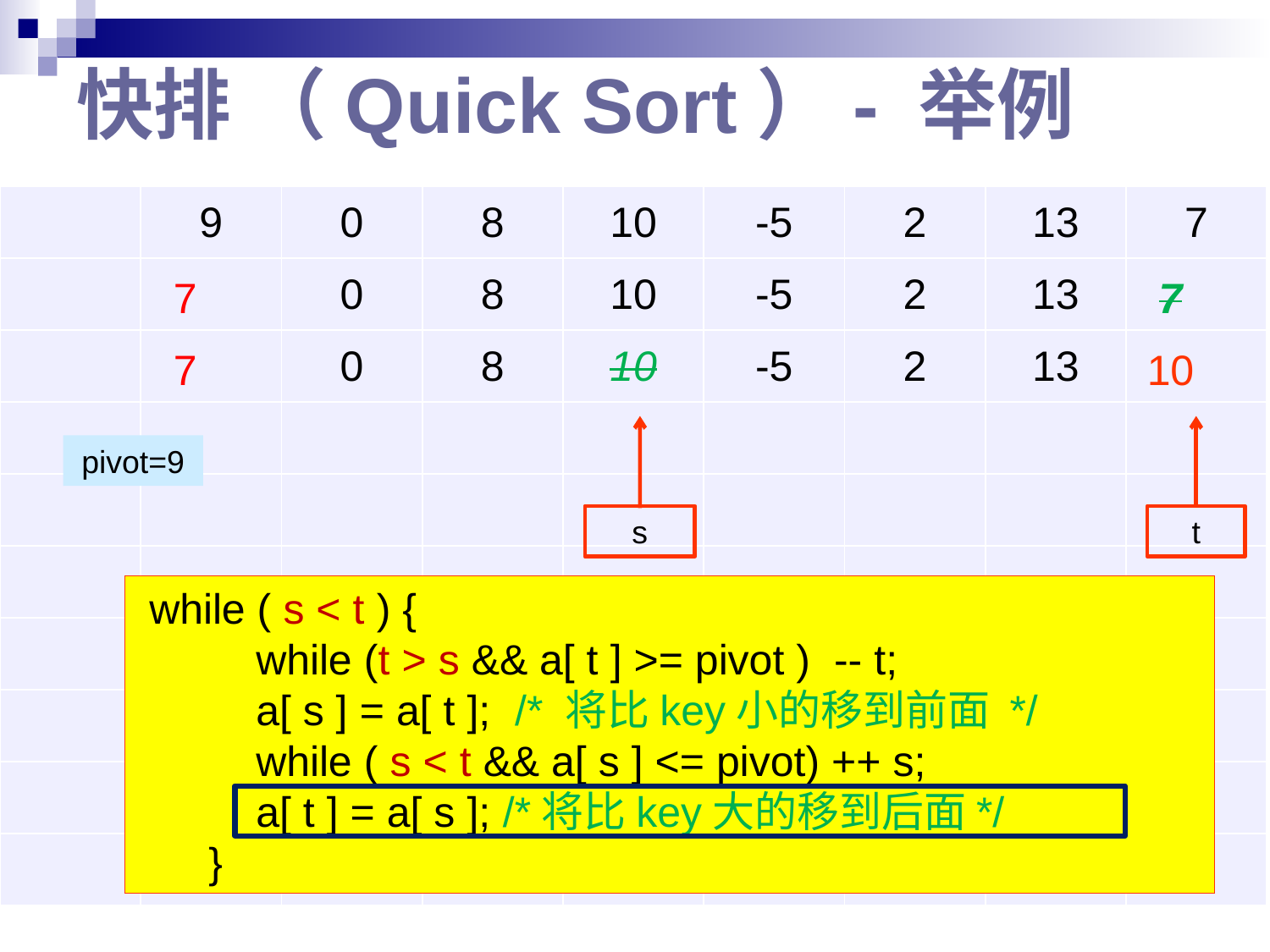

# 快排 （Quick Sort）- 举例
|  | 9 | 0 | 8 | 10 | -5 | 2 | 13 | 7 |
| --- | --- | --- | --- | --- | --- | --- | --- | --- |
|  | 7 | 0 | 8 | 10 | -5 | 2 | 13 | 7 |
|  | 7 | 0 | 8 | 10 | -5 | 2 | 13 | 10 |
|  |  |  |  |  |  |  |  |  |
|  |  |  |  |  |  |  |  |  |
|  |  |  |  |  |  |  |  |  |
|  |  |  |  |  |  |  |  |  |
|  |  |  |  |  |  |  |  |  |
|  |  |  |  |  |  |  |  |  |
|  |  |  |  |  |  |  |  |  |
pivot=9
s
t
 while ( s < t ) {
          while (t > s && a[ t ] >= pivot )  -- t;
          a[ s ] = a[ t ];  /* 将比key小的移到前面 */
          while ( s < t && a[ s ] <= pivot) ++ s;
          a[ t ] = a[ s ]; /*将比key大的移到后面*/
      }